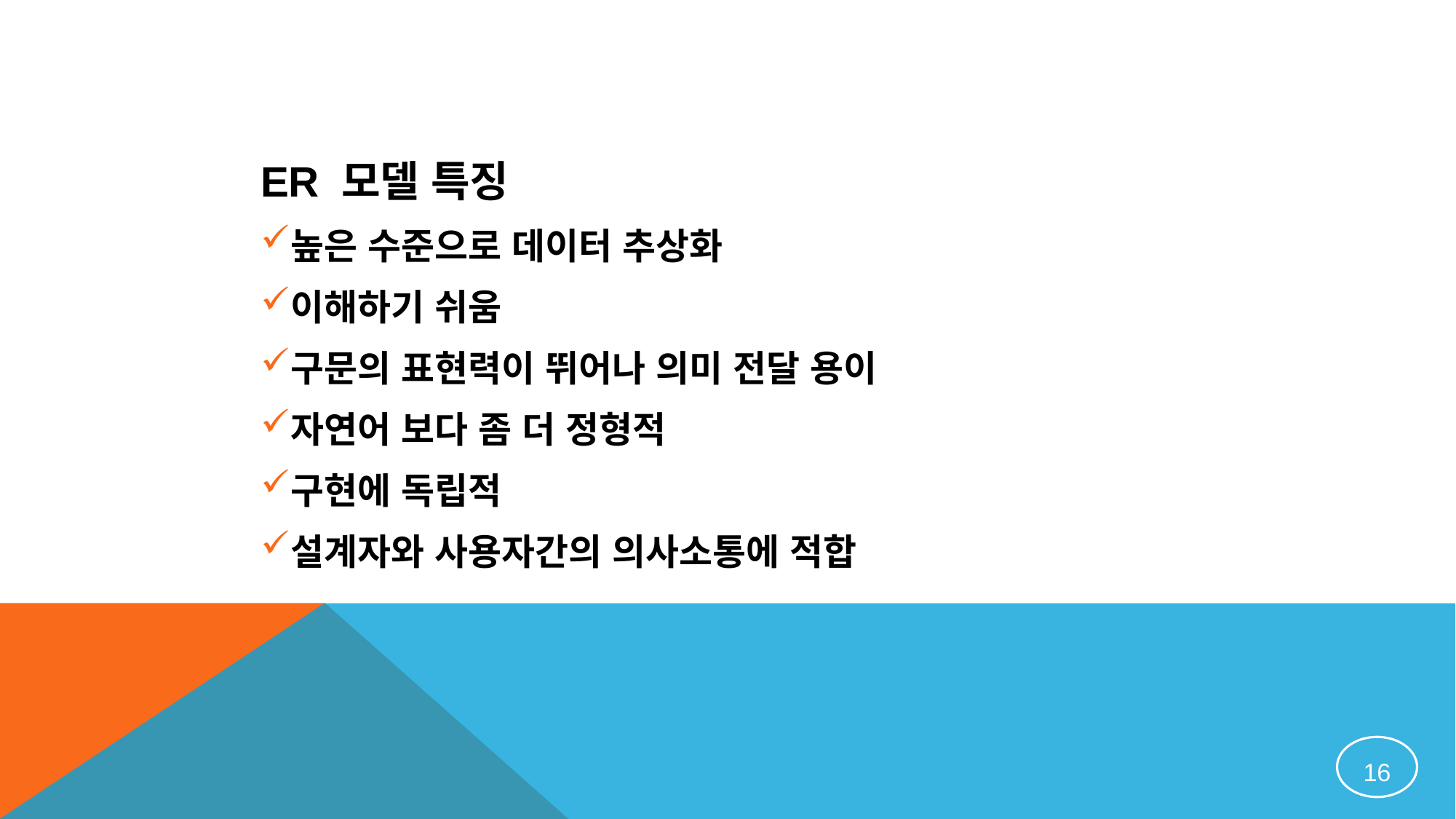

ER 모델 특징
높은 수준으로 데이터 추상화
이해하기 쉬움
구문의 표현력이 뛰어나 의미 전달 용이
자연어 보다 좀 더 정형적
구현에 독립적
설계자와 사용자간의 의사소통에 적합
16